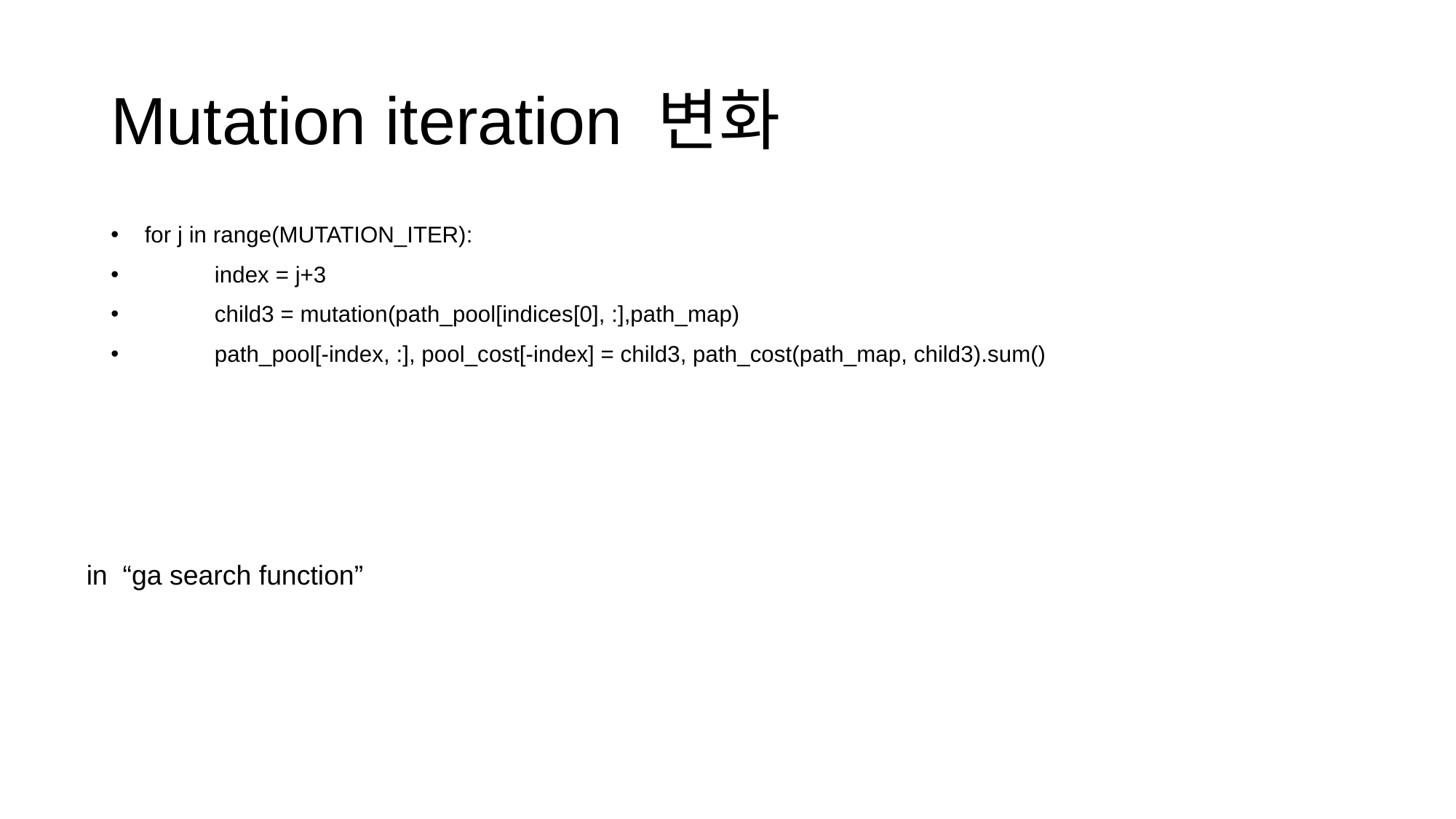

# Mutation iteration 변화
 for j in range(MUTATION_ITER):
            index = j+3
            child3 = mutation(path_pool[indices[0], :],path_map)
            path_pool[-index, :], pool_cost[-index] = child3, path_cost(path_map, child3).sum()
in  “ga search function”